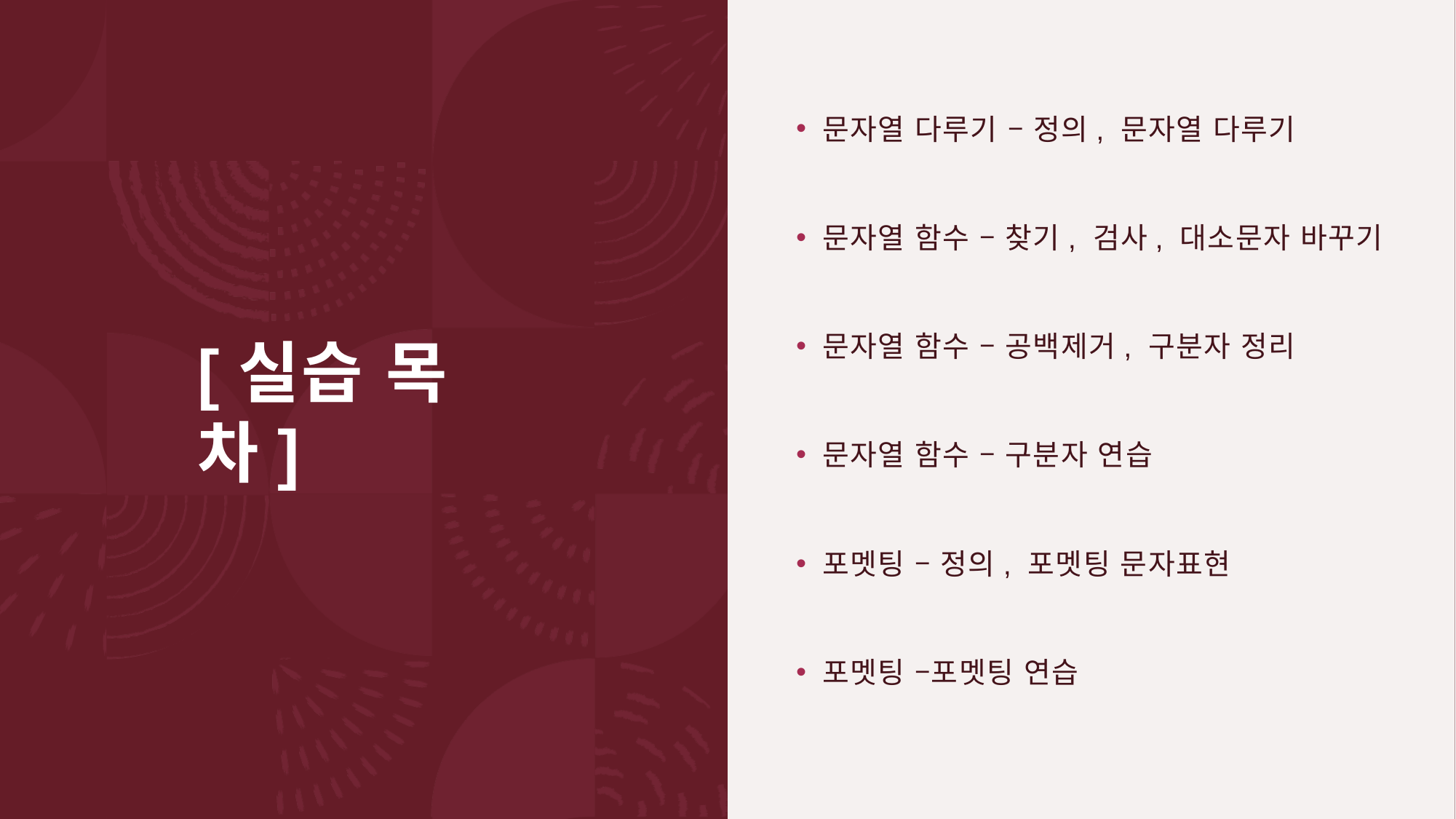

# [실습 목차]
문자열 다루기 – 정의, 문자열 다루기

문자열 함수 – 찾기, 검사, 대소문자 바꾸기

문자열 함수 – 공백제거, 구분자 정리

문자열 함수 – 구분자 연습

포멧팅 – 정의, 포멧팅 문자표현

포멧팅 –포멧팅 연습